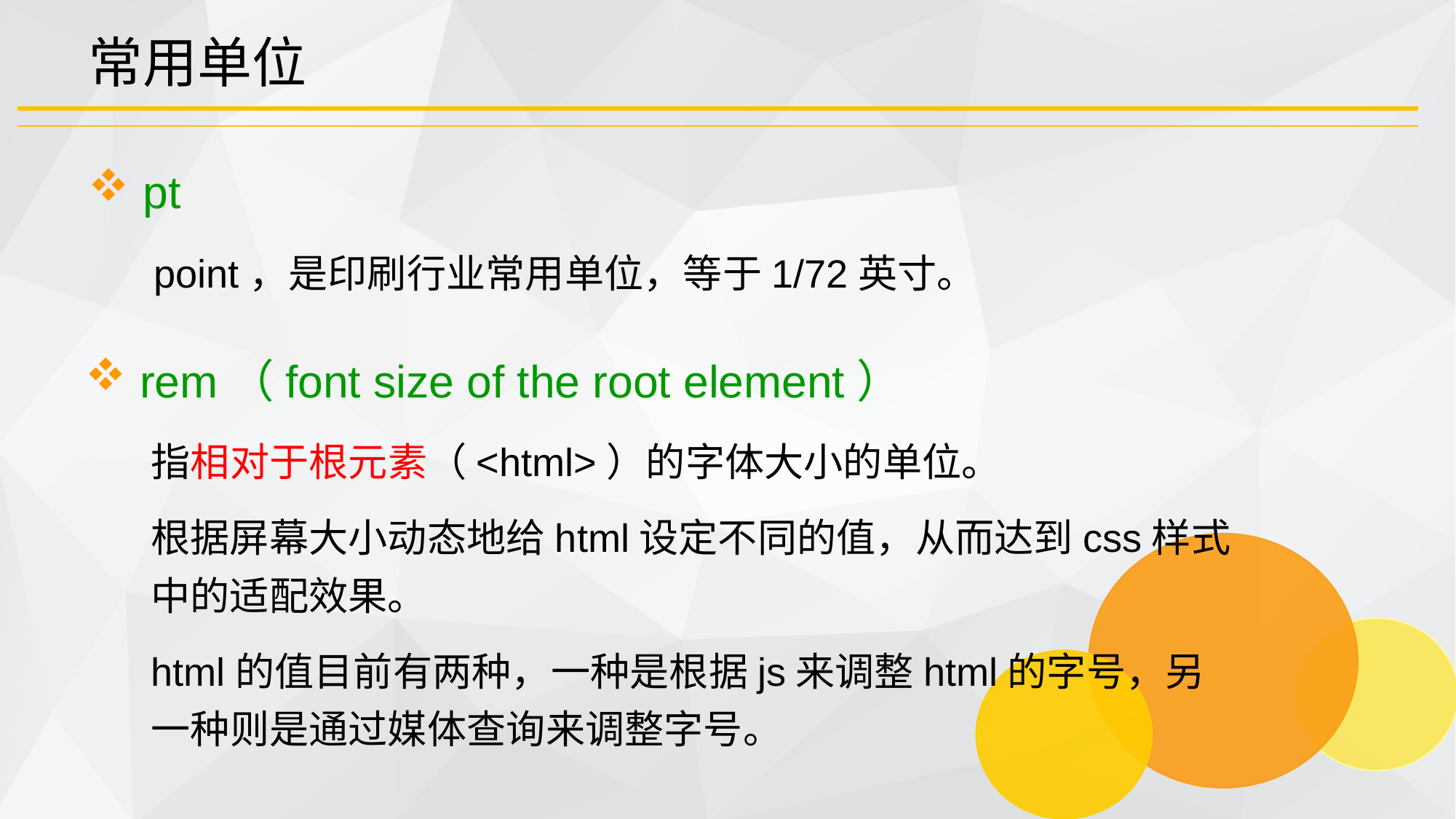

# 常用单位
pt

point，是印刷行业常用单位，等于1/72英寸。
rem（font size of the root element）

指相对于根元素（<html>）的字体大小的单位。
根据屏幕大小动态地给html设定不同的值，从而达到css样式中的适配效果。
html的值目前有两种，一种是根据js来调整html的字号，另一种则是通过媒体查询来调整字号。